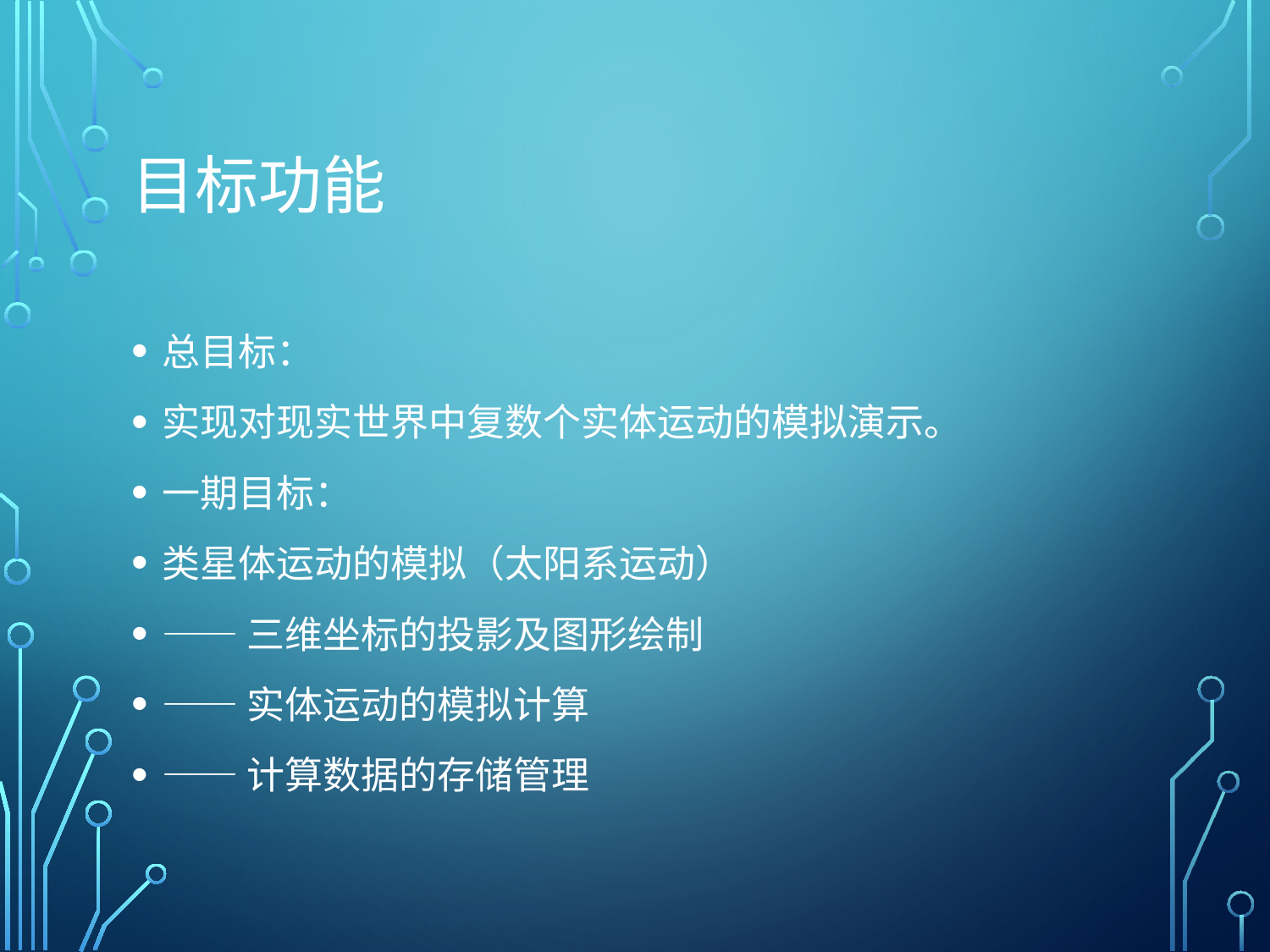

# 目标功能
总目标：
实现对现实世界中复数个实体运动的模拟演示。
一期目标：
类星体运动的模拟（太阳系运动）
——三维坐标的投影及图形绘制
——实体运动的模拟计算
——计算数据的存储管理